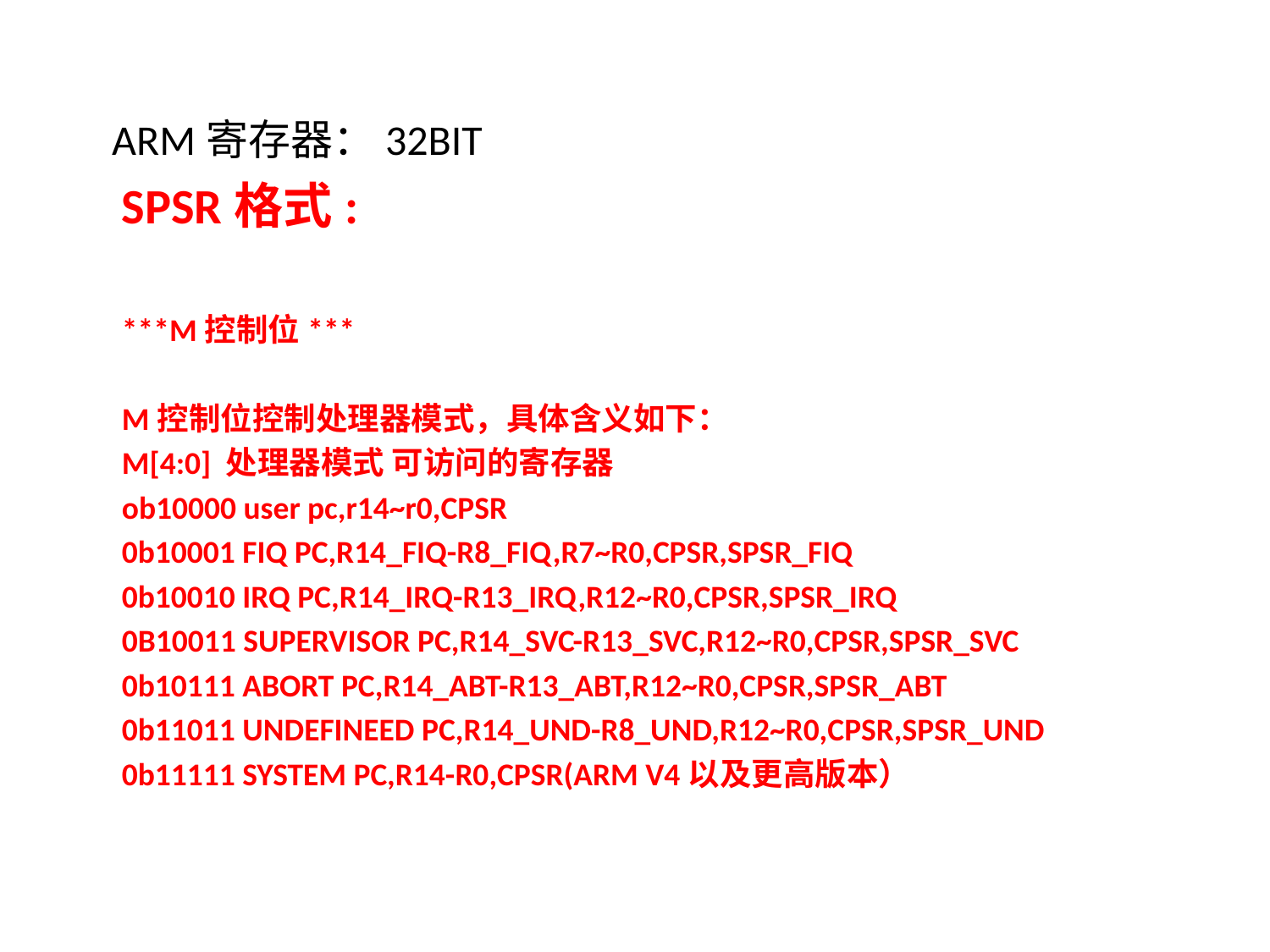

# ARM寄存器：32BIT
SPSR格式:

***M控制位***

M控制位控制处理器模式，具体含义如下：
M[4:0] 处理器模式 可访问的寄存器
ob10000 user pc,r14~r0,CPSR
0b10001 FIQ PC,R14_FIQ-R8_FIQ,R7~R0,CPSR,SPSR_FIQ
0b10010 IRQ PC,R14_IRQ-R13_IRQ,R12~R0,CPSR,SPSR_IRQ
0B10011 SUPERVISOR PC,R14_SVC-R13_SVC,R12~R0,CPSR,SPSR_SVC
0b10111 ABORT PC,R14_ABT-R13_ABT,R12~R0,CPSR,SPSR_ABT
0b11011 UNDEFINEED PC,R14_UND-R8_UND,R12~R0,CPSR,SPSR_UND
0b11111 SYSTEM PC,R14-R0,CPSR(ARM V4以及更高版本）